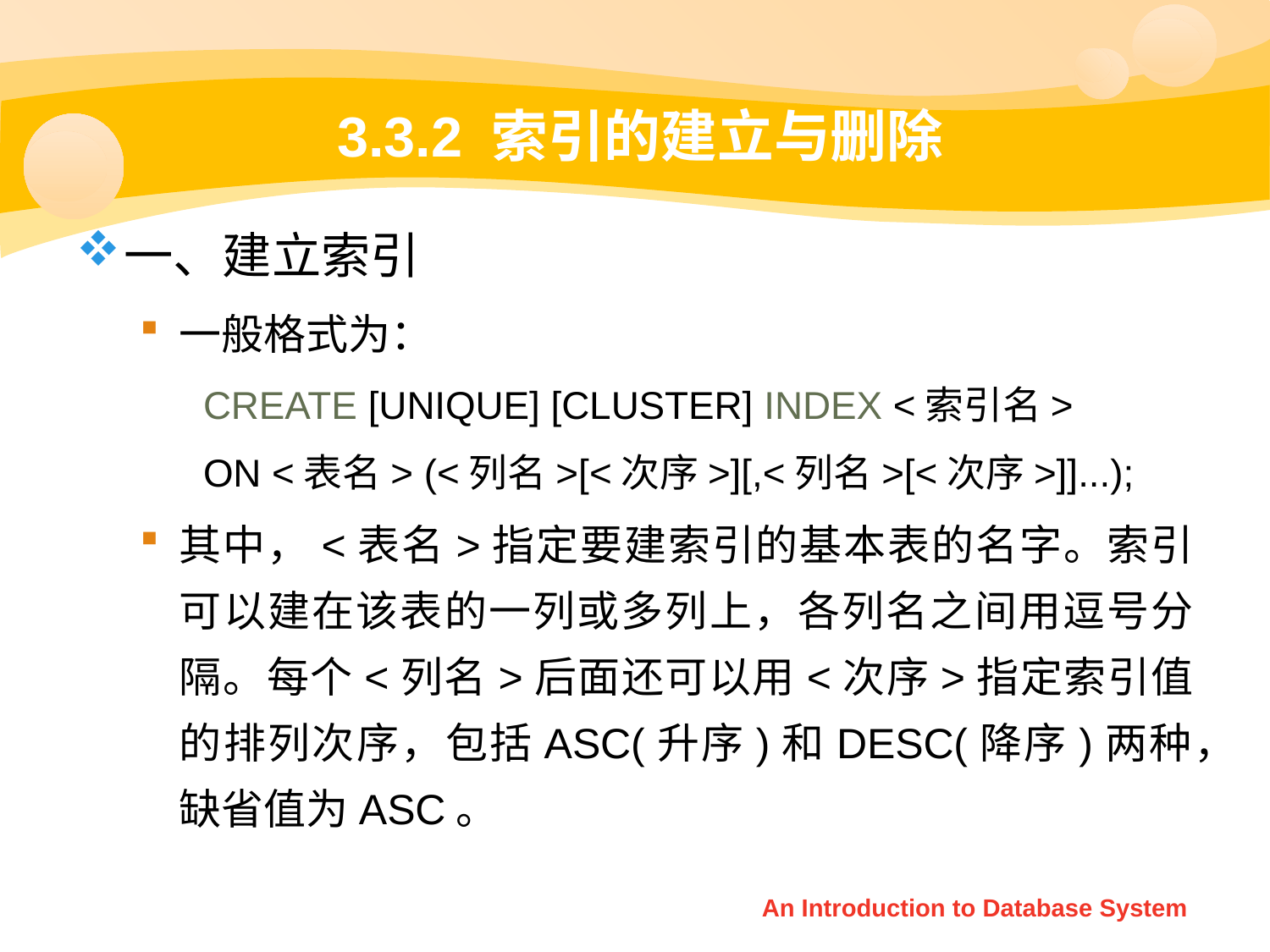

# 3.3.2 索引的建立与删除
一、建立索引
一般格式为：
CREATE [UNIQUE] [CLUSTER] INDEX <索引名>
ON <表名> (<列名>[<次序>][,<列名>[<次序>]]...);
其中，<表名>指定要建索引的基本表的名字。索引可以建在该表的一列或多列上，各列名之间用逗号分隔。每个<列名>后面还可以用<次序>指定索引值的排列次序，包括ASC(升序)和DESC(降序)两种，缺省值为ASC。
An Introduction to Database System